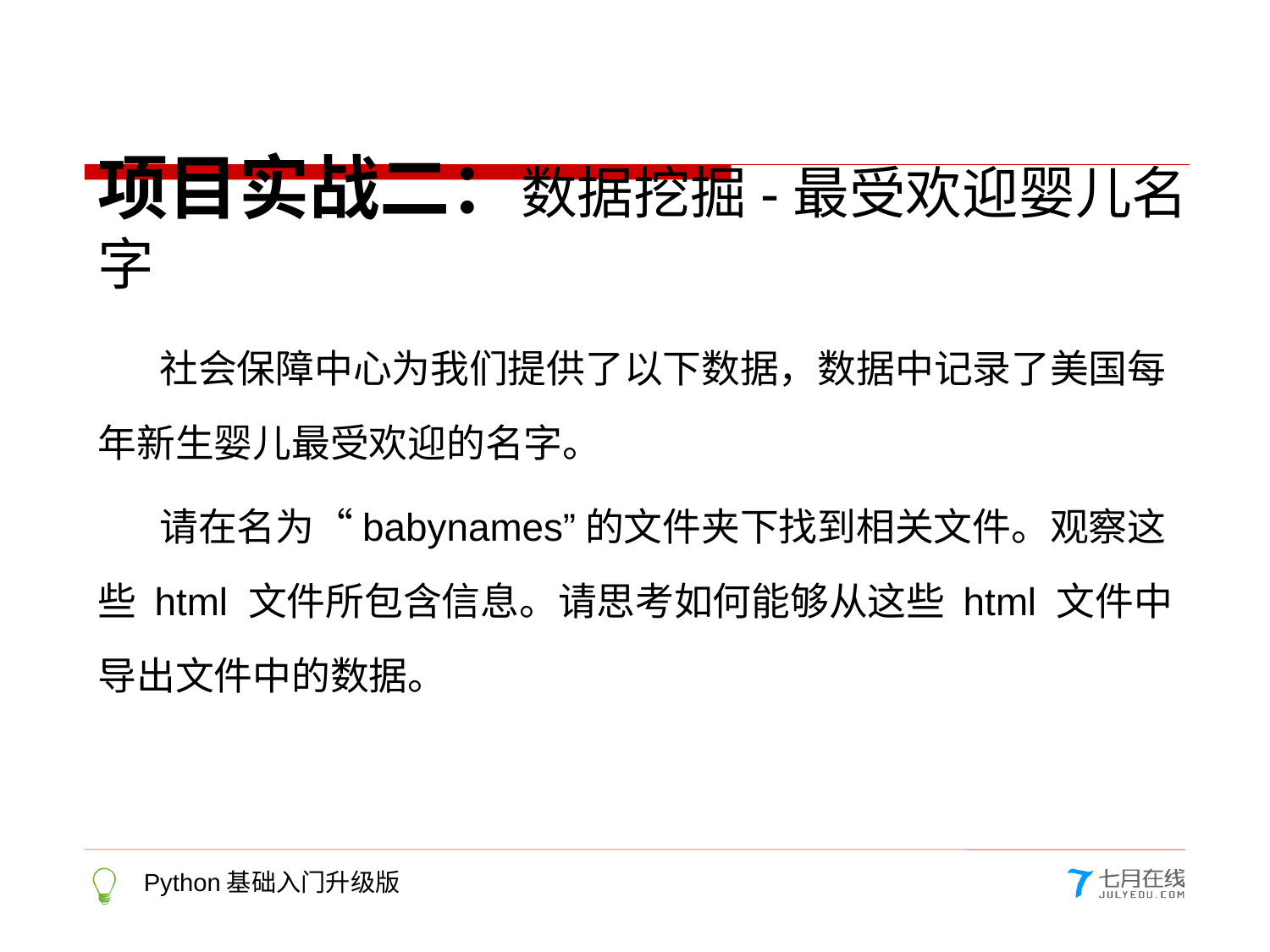

项目实战二：数据挖掘-最受欢迎婴儿名字
      社会保障中心为我们提供了以下数据，数据中记录了美国每年新生婴儿最受欢迎的名字。
      请在名为“babynames”的文件夹下找到相关文件。观察这些 html 文件所包含信息。请思考如何能够从这些 html 文件中导出文件中的数据。